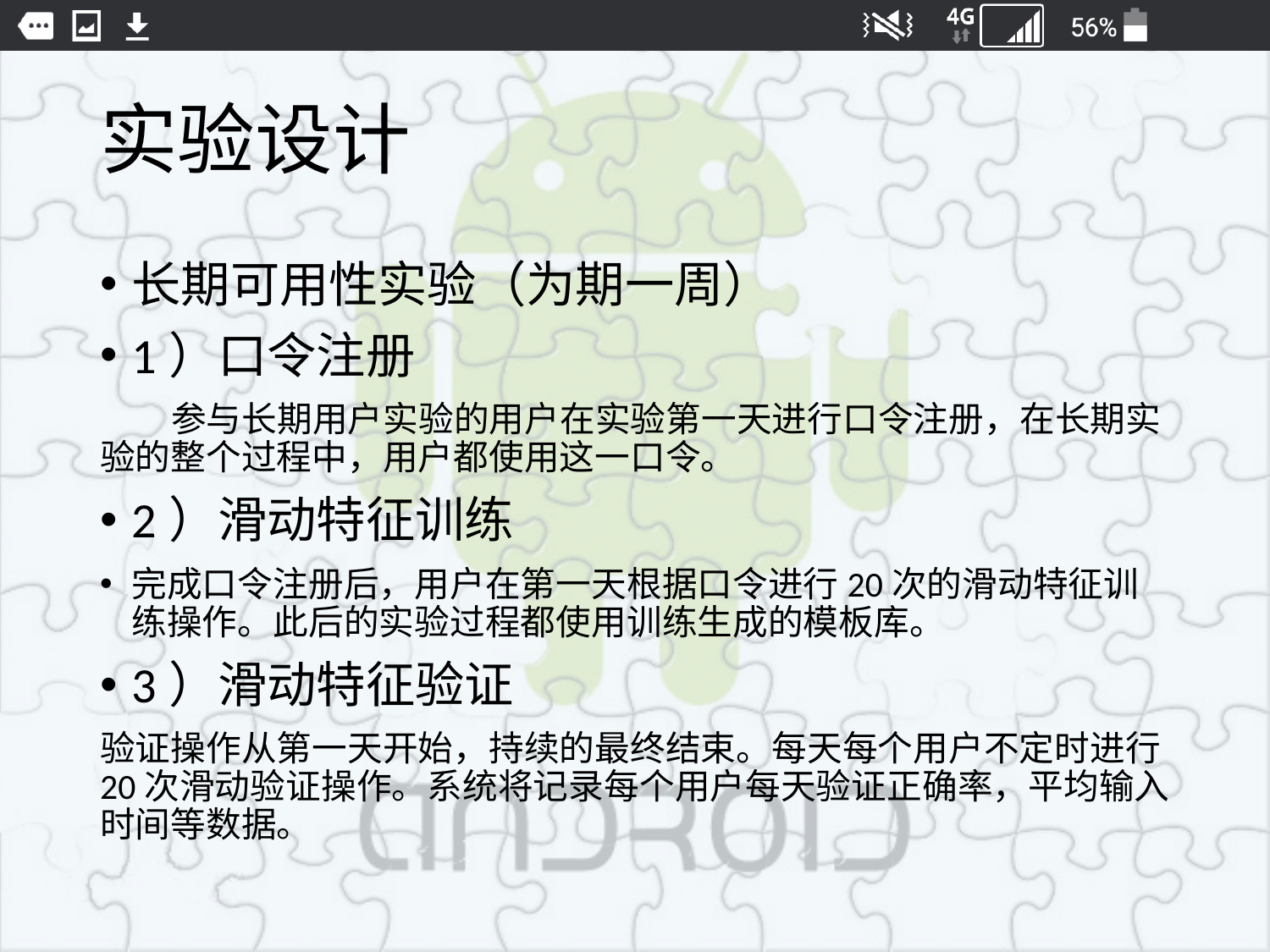

# 实验设计
长期可用性实验（为期一周）
1）口令注册
        参与长期用户实验的用户在实验第一天进行口令注册，在长期实验的整个过程中，用户都使用这一口令。
2）滑动特征训练
完成口令注册后，用户在第一天根据口令进行20次的滑动特征训练操作。此后的实验过程都使用训练生成的模板库。
3）滑动特征验证
验证操作从第一天开始，持续的最终结束。每天每个用户不定时进行20次滑动验证操作。系统将记录每个用户每天验证正确率，平均输入时间等数据。